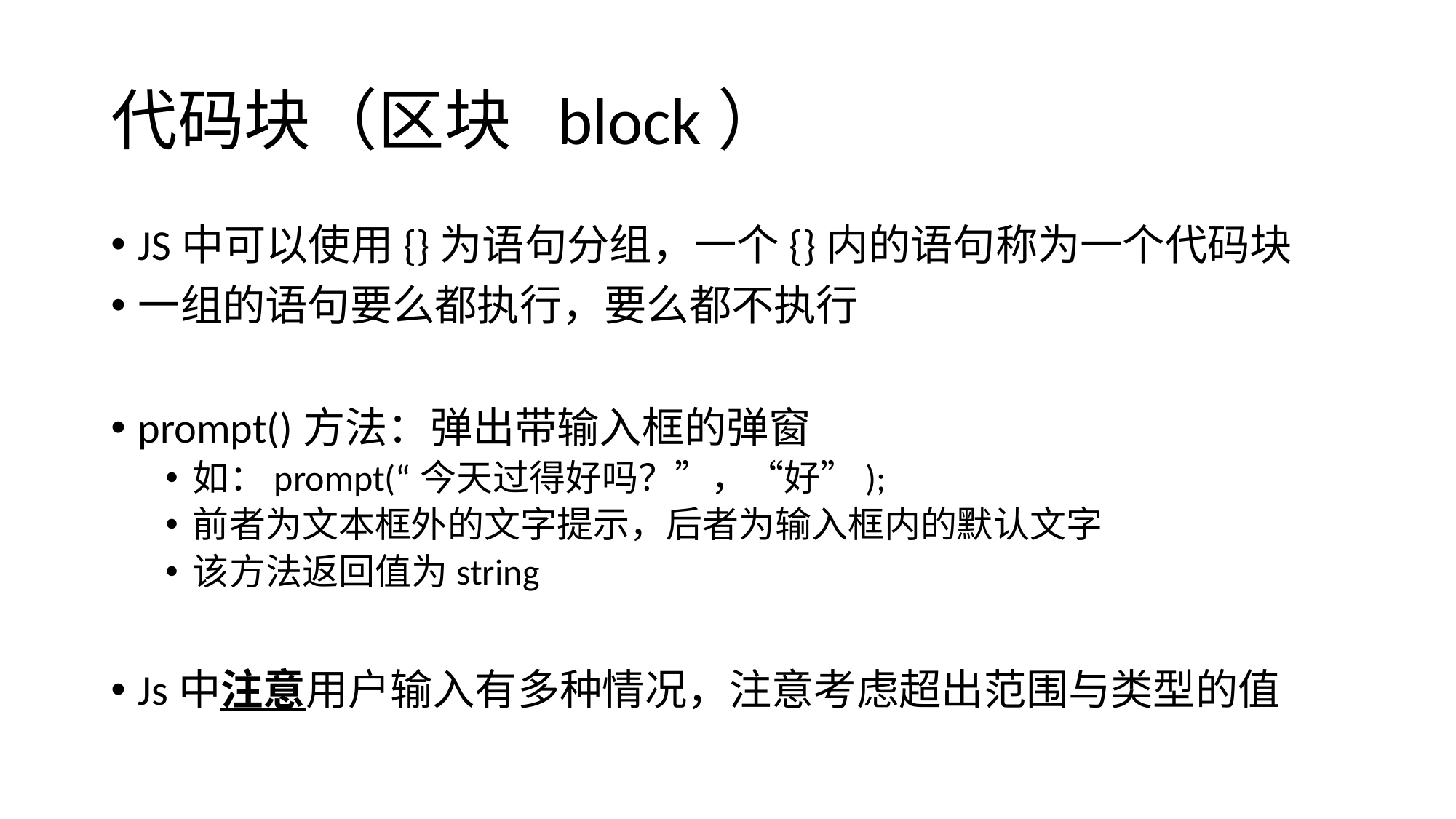

# 代码块（区块  block）
JS中可以使用{}为语句分组，一个{}内的语句称为一个代码块
一组的语句要么都执行，要么都不执行

prompt()方法：弹出带输入框的弹窗
如：prompt(“今天过得好吗？”，“好”);
前者为文本框外的文字提示，后者为输入框内的默认文字
该方法返回值为string

Js中注意用户输入有多种情况，注意考虑超出范围与类型的值